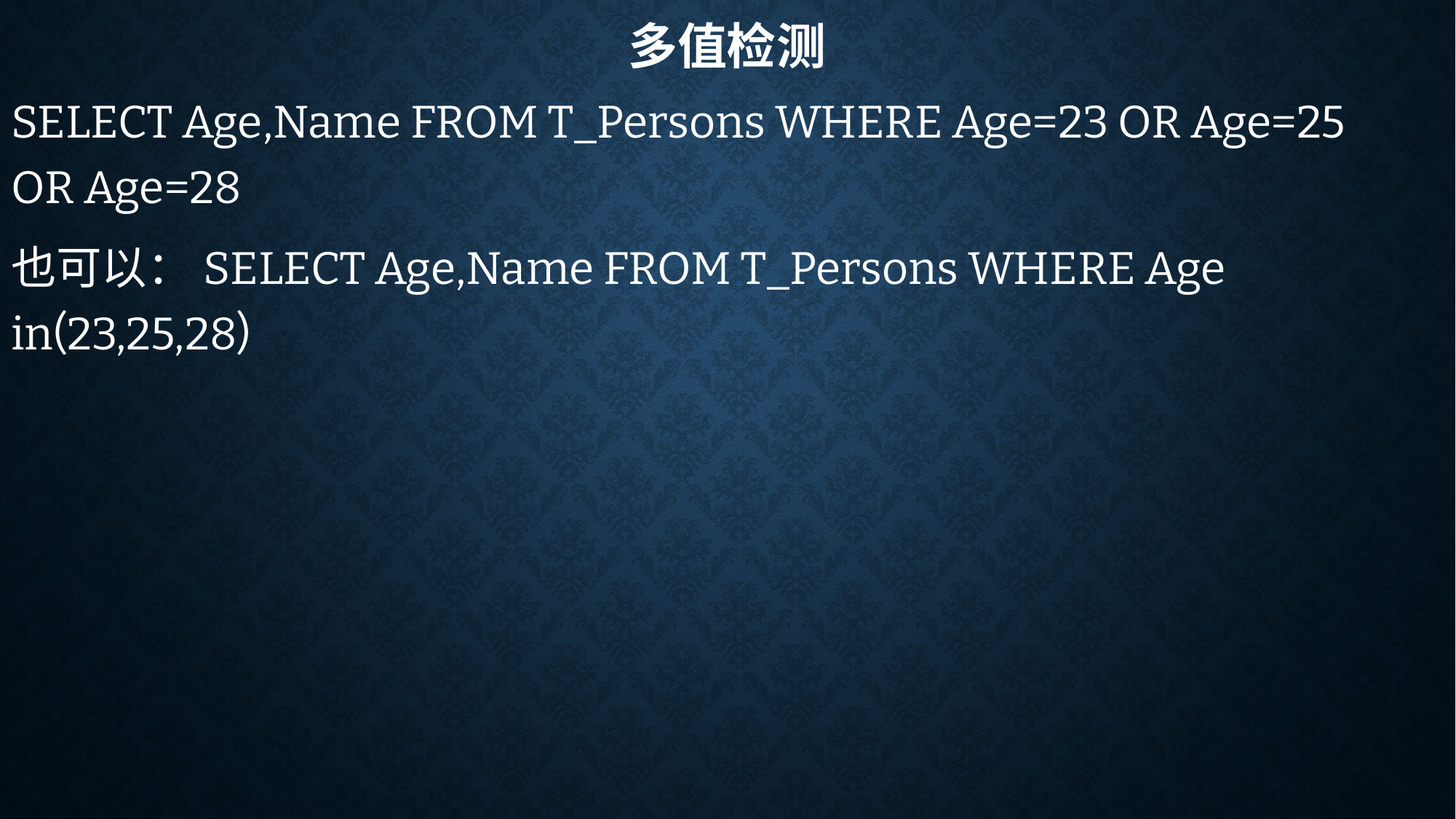

# 多值检测
SELECT Age,Name FROM T_Persons WHERE Age=23 OR Age=25 OR Age=28
也可以：SELECT Age,Name FROM T_Persons WHERE Age in(23,25,28)